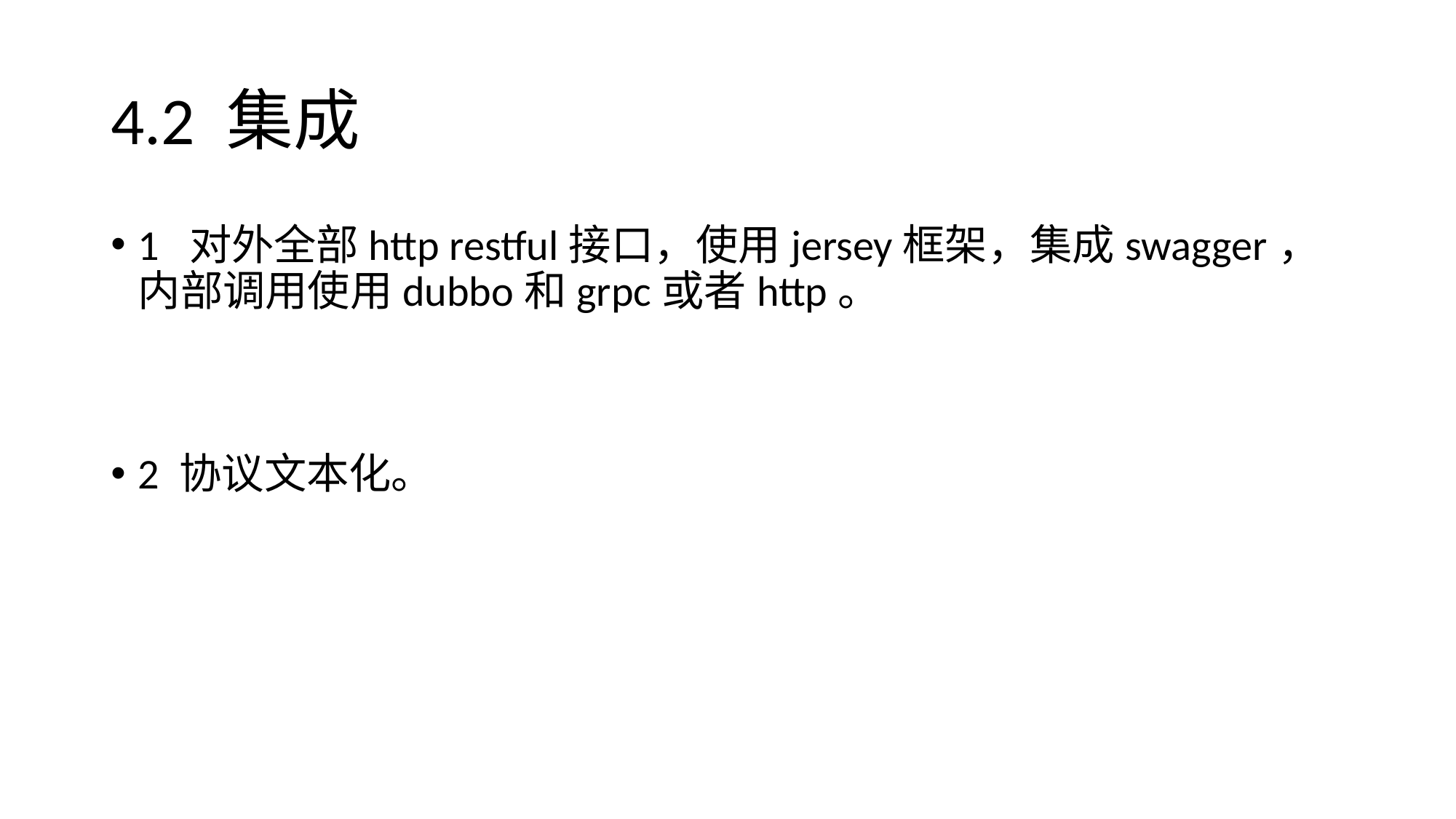

# 4.2 集成
1  对外全部http restful接口，使用jersey框架，集成swagger，内部调用使用dubbo和grpc或者http。

2 协议文本化。